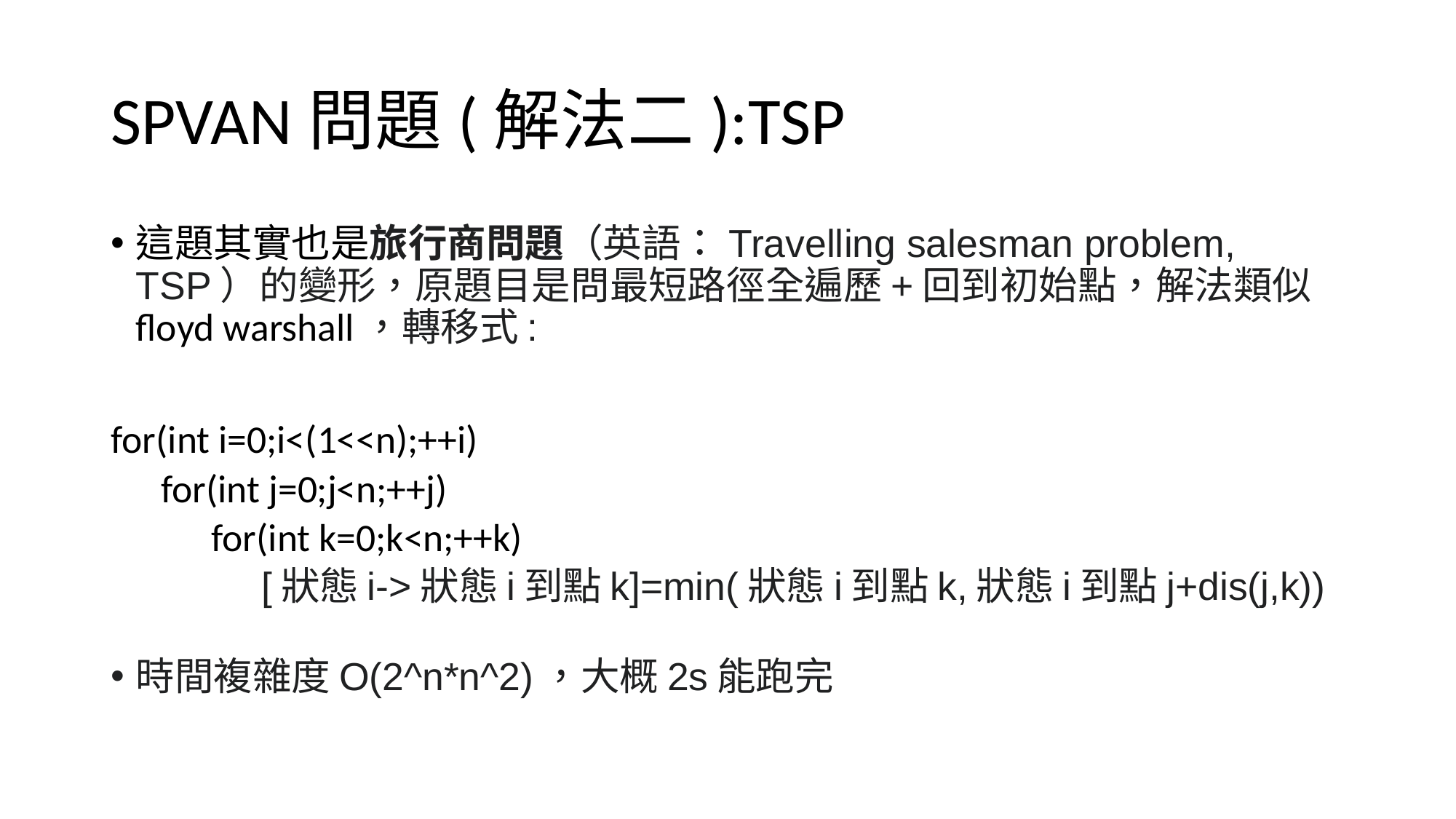

# SPVAN問題(解法二):TSP
這題其實也是旅行商問題（英語：Travelling salesman problem, TSP）的變形，原題目是問最短路徑全遍歷+回到初始點，解法類似floyd warshall，轉移式:

for(int i=0;i<(1<<n);++i)
for(int j=0;j<n;++j)
for(int k=0;k<n;++k)
[狀態i->狀態i到點k]=min(狀態i到點k,狀態i到點j+dis(j,k))

時間複雜度O(2^n*n^2)，大概2s能跑完